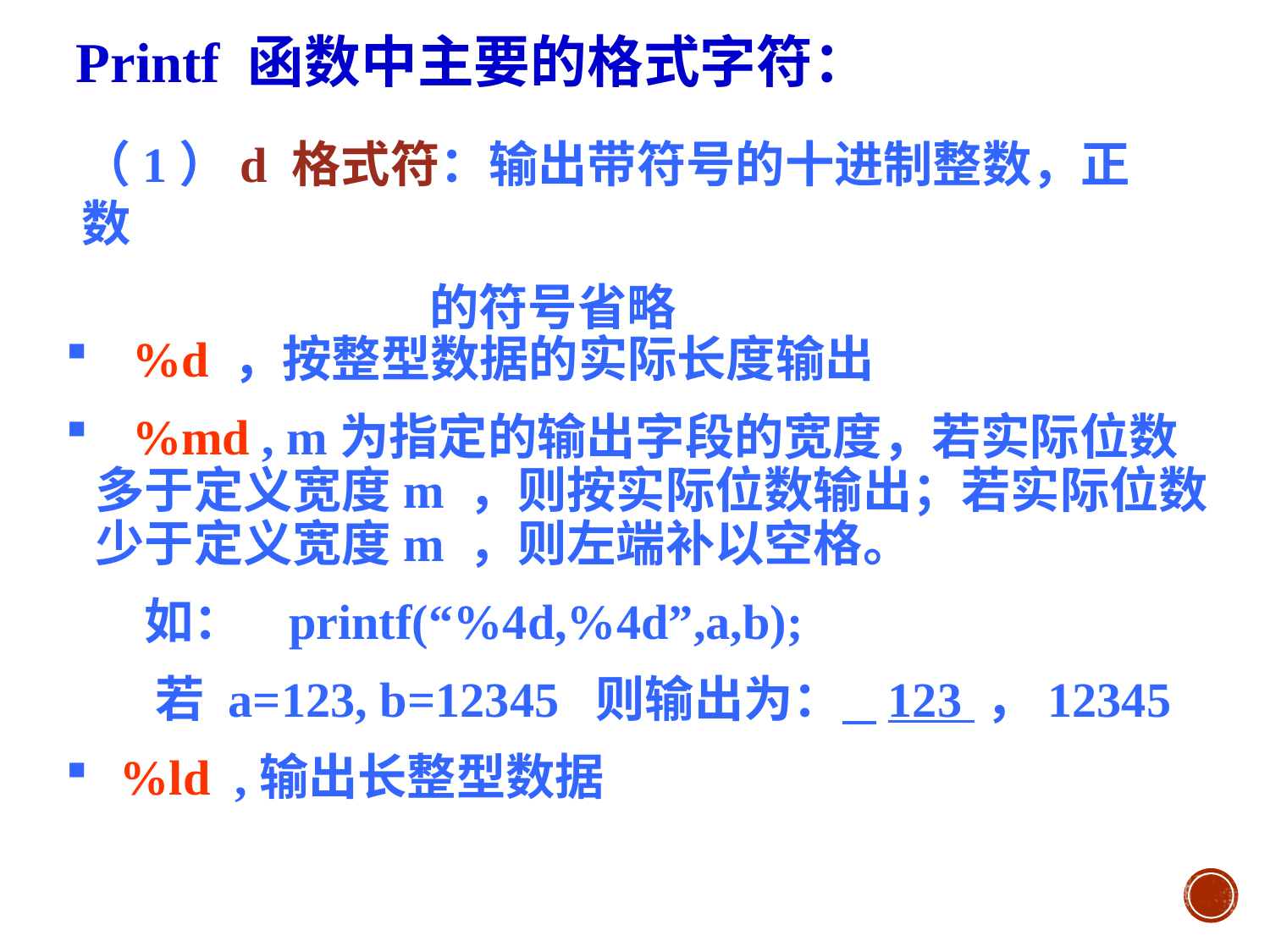

Printf 函数中主要的格式字符：
（1）d 格式符：输出带符号的十进制整数，正数
                              的符号省略
   %d ，按整型数据的实际长度输出
   %md , m为指定的输出字段的宽度，若实际位数多于定义宽度m ，则按实际位数输出；若实际位数少于定义宽度m ，则左端补以空格。
      如：   printf(“%4d,%4d”,a,b);
       若 a=123, b=12345  则输出为：   123 ，12345
  %ld  ,输出长整型数据